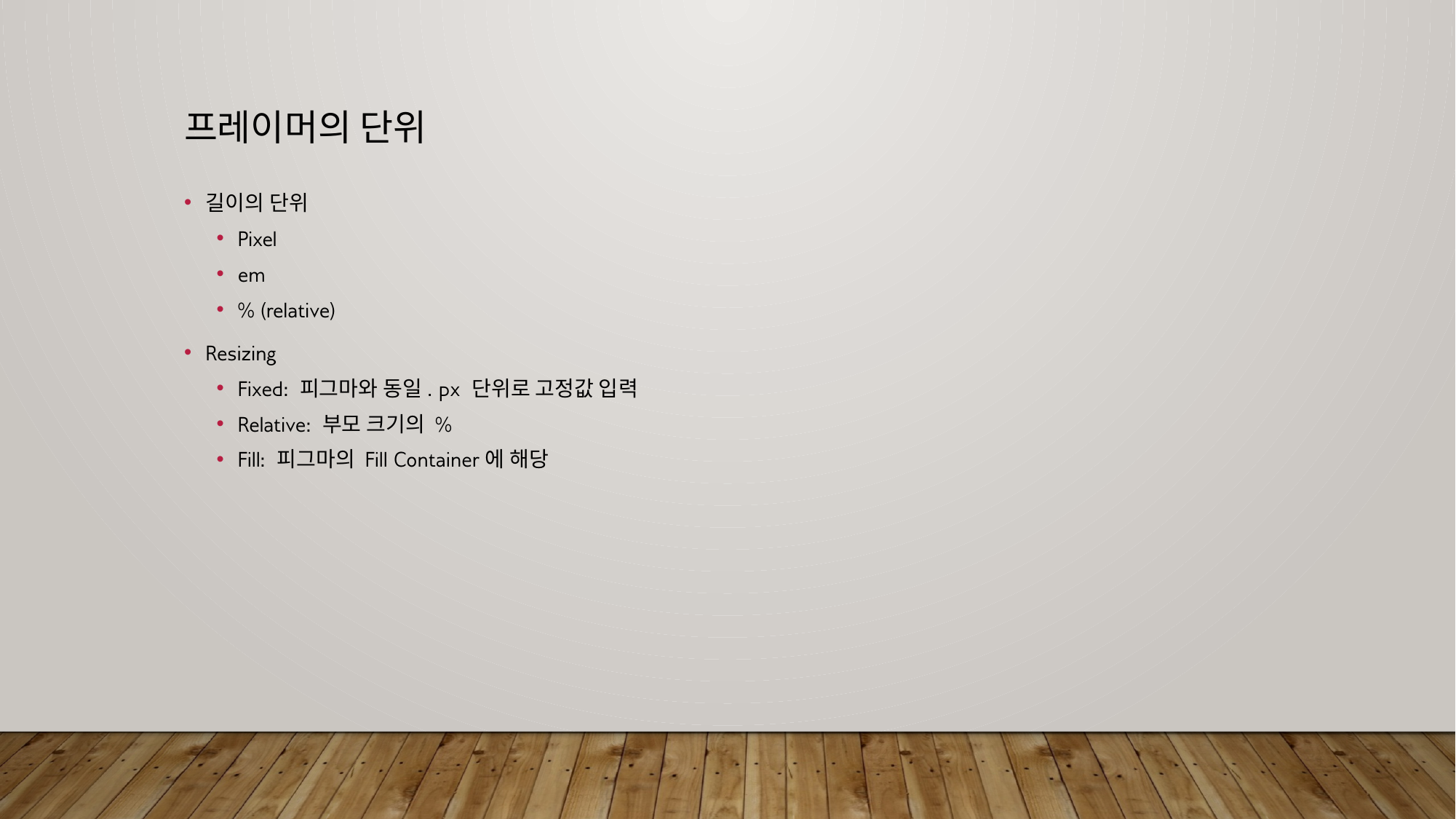

# 프레이머의 단위
길이의 단위
Pixel
em
% (relative)
Resizing
Fixed: 피그마와 동일. px 단위로 고정값 입력
Relative: 부모 크기의 %
Fill: 피그마의 Fill Container에 해당